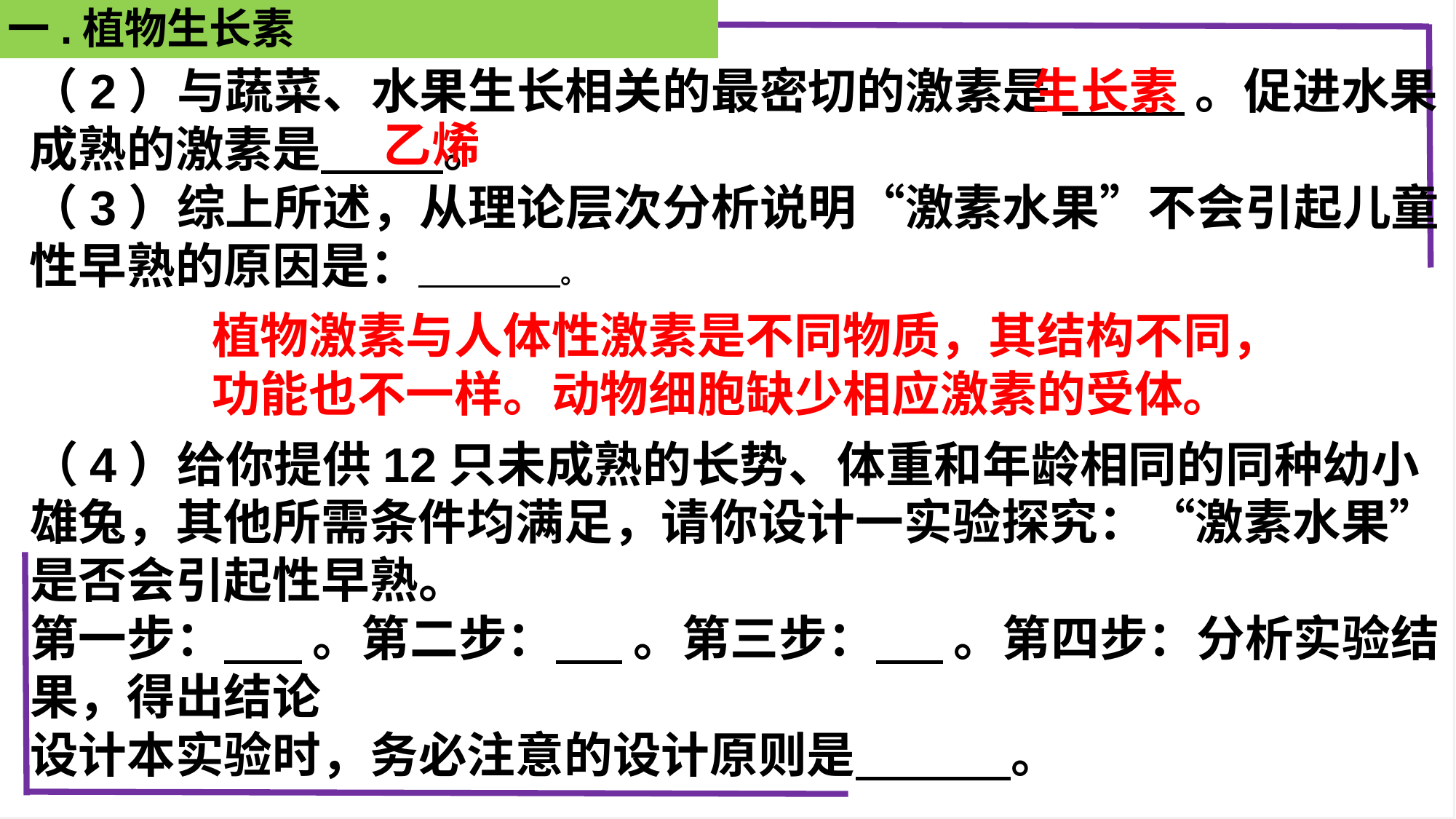

一.植物生长素
生长素
（2）与蔬菜、水果生长相关的最密切的激素是             。促进水果成熟的激素是           。
（3）综上所述，从理论层次分析说明“激素水果”不会引起儿童性早熟的原因是：                       。
乙烯
植物激素与人体性激素是不同物质，其结构不同，功能也不一样。动物细胞缺少相应激素的受体。
（4）给你提供12只未成熟的长势、体重和年龄相同的同种幼小雄兔，其他所需条件均满足，请你设计一实验探究：“激素水果”是否会引起性早熟。
第一步：        。第二步：       。第三步：       。第四步：分析实验结果，得出结论
设计本实验时，务必注意的设计原则是              。